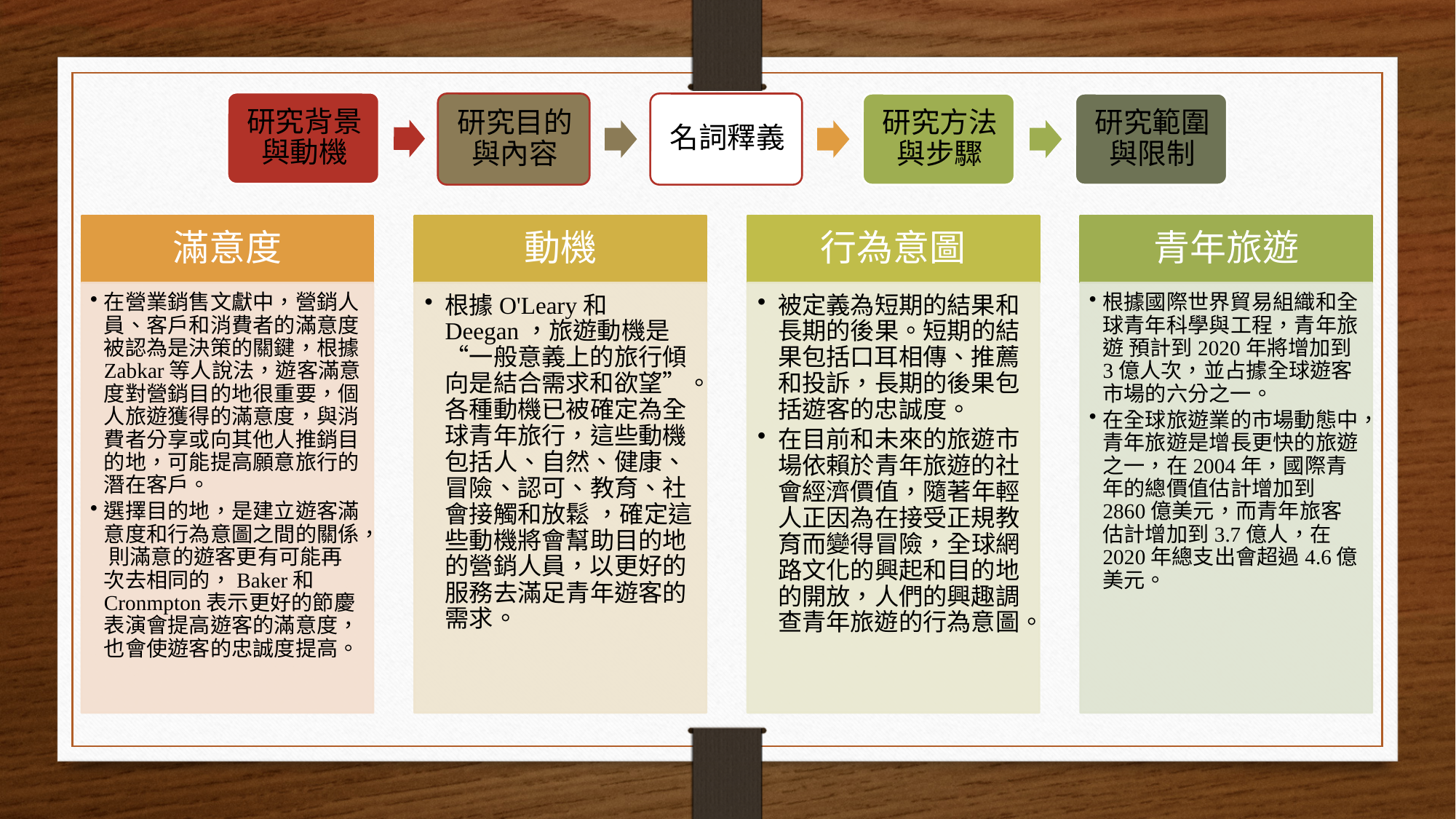

研究背景與動機

研究目的與內容

名詞釋義

研究方法與步驟

研究範圍與限制
滿意度
在營業銷售文獻中，營銷人員、客戶和消費者的滿意度被認為是決策的關鍵，根據Zabkar等人說法，遊客滿意度對營銷目的地很重要，個人旅遊獲得的滿意度，與消費者分享或向其他人推銷目的地，可能提高願意旅行的潛在客戶。
選擇目的地，是建立遊客滿意度和行為意圖之間的關係， 則滿意的遊客更有可能再次去相同的，Baker和Cronmpton表示更好的節慶表演會提高遊客的滿意度，也會使遊客的忠誠度提高。
動機
根據O'Leary和Deegan，旅遊動機是“一般意義上的旅行傾向是結合需求和欲望”。各種動機已被確定為全球青年旅行，這些動機包括人、自然、健康、冒險、認可、教育、社會接觸和放鬆 ，確定這些動機將會幫助目的地的營銷人員，以更好的服務去滿足青年遊客的需求。
行為意圖
被定義為短期的結果和長期的後果。短期的結果包括口耳相傳、推薦和投訴，長期的後果包括遊客的忠誠度。
在目前和未來的旅遊市場依賴於青年旅遊的社會經濟價值，隨著年輕人正因為在接受正規教育而變得冒險，全球網路文化的興起和目的地的開放，人們的興趣調查青年旅遊的行為意圖。

青年旅遊
根據國際世界貿易組織和全球青年科學與工程，青年旅遊 預計到2020年將增加到3億人次，並占據全球遊客市場的六分之一。
在全球旅遊業的市場動態中，青年旅遊是增長更快的旅遊之一，在2004年，國際青年的總價值估計增加到2860億美元，而青年旅客估計增加到3.7億人，在2020年總支出會超過4.6億美元。